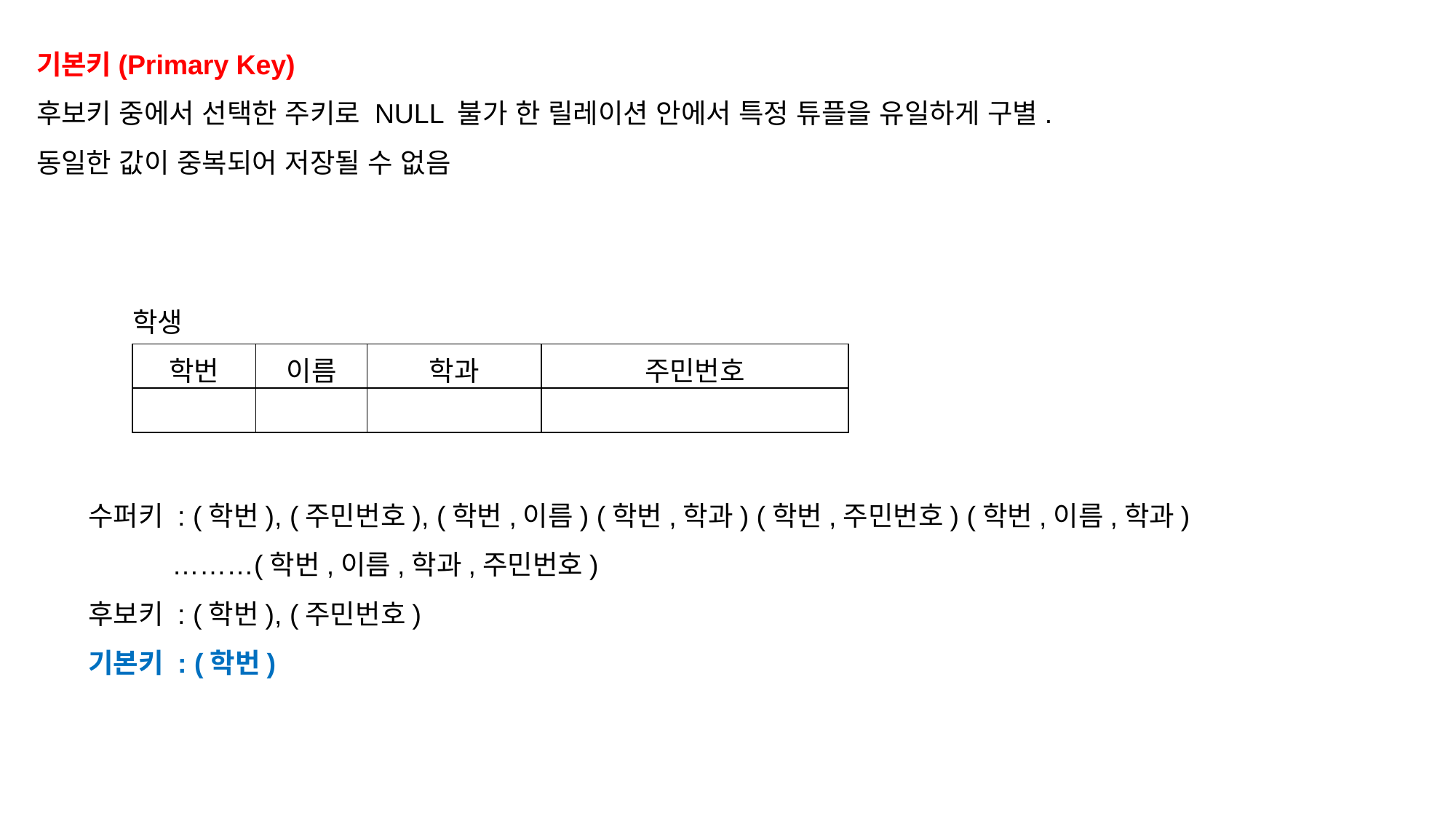

기본키(Primary Key)
후보키 중에서 선택한 주키로 NULL 불가 한 릴레이션 안에서 특정 튜플을 유일하게 구별.
동일한 값이 중복되어 저장될 수 없음
학생
| 학번 | 이름 | 학과 | 주민번호 |
| --- | --- | --- | --- |
|  |  |  |  |
수퍼키 : (학번), (주민번호), (학번,이름) (학번,학과) (학번,주민번호) (학번,이름,학과)
           ………(학번,이름,학과,주민번호)
후보키 : (학번), (주민번호)
기본키 : (학번)